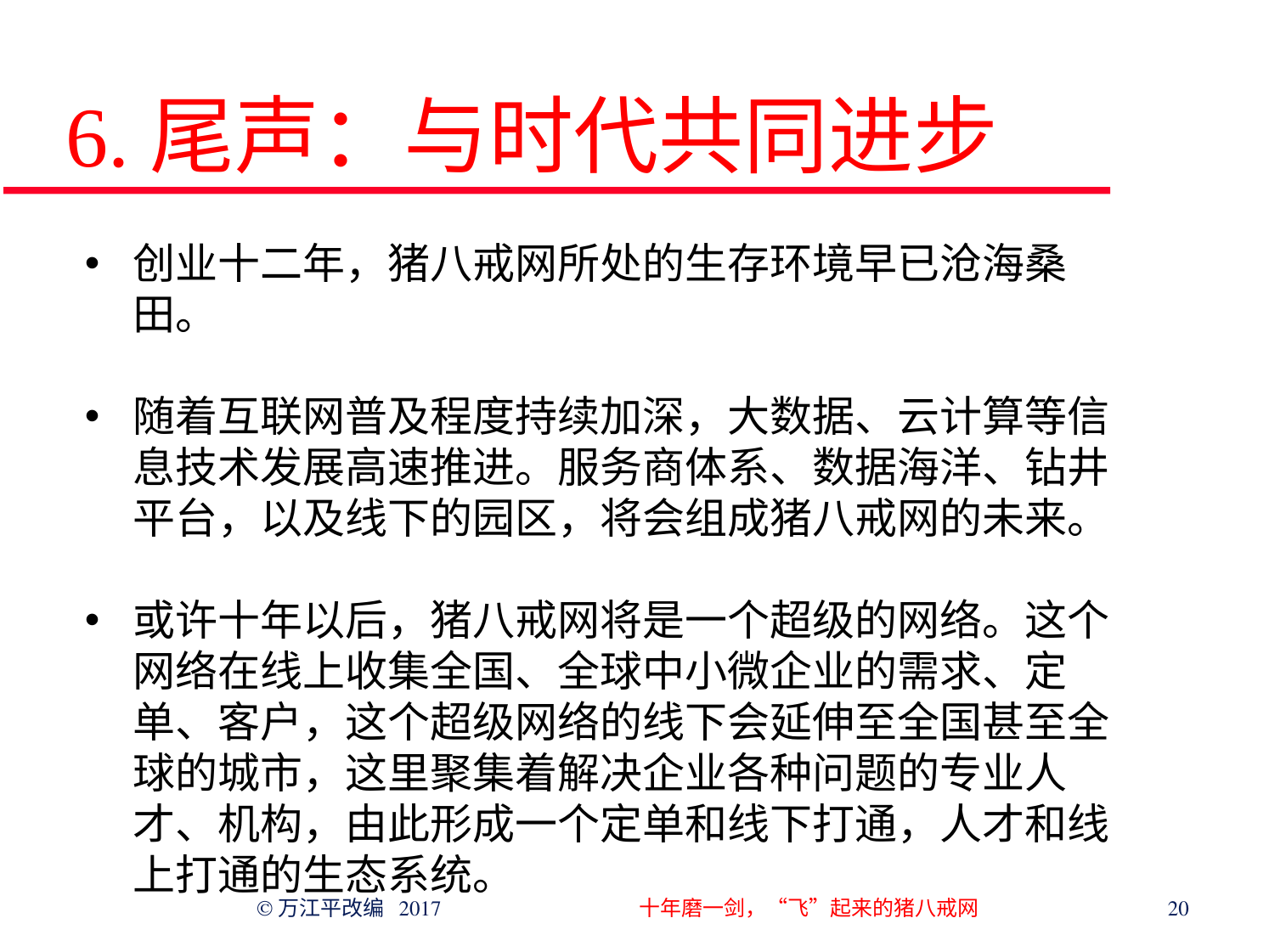

# 6.尾声：与时代共同进步
创业十二年，猪八戒网所处的生存环境早已沧海桑田。

随着互联网普及程度持续加深，大数据、云计算等信息技术发展高速推进。服务商体系、数据海洋、钻井平台，以及线下的园区，将会组成猪八戒网的未来。

或许十年以后，猪八戒网将是一个超级的网络。这个网络在线上收集全国、全球中小微企业的需求、定单、客户，这个超级网络的线下会延伸至全国甚至全球的城市，这里聚集着解决企业各种问题的专业人才、机构，由此形成一个定单和线下打通，人才和线上打通的生态系统。